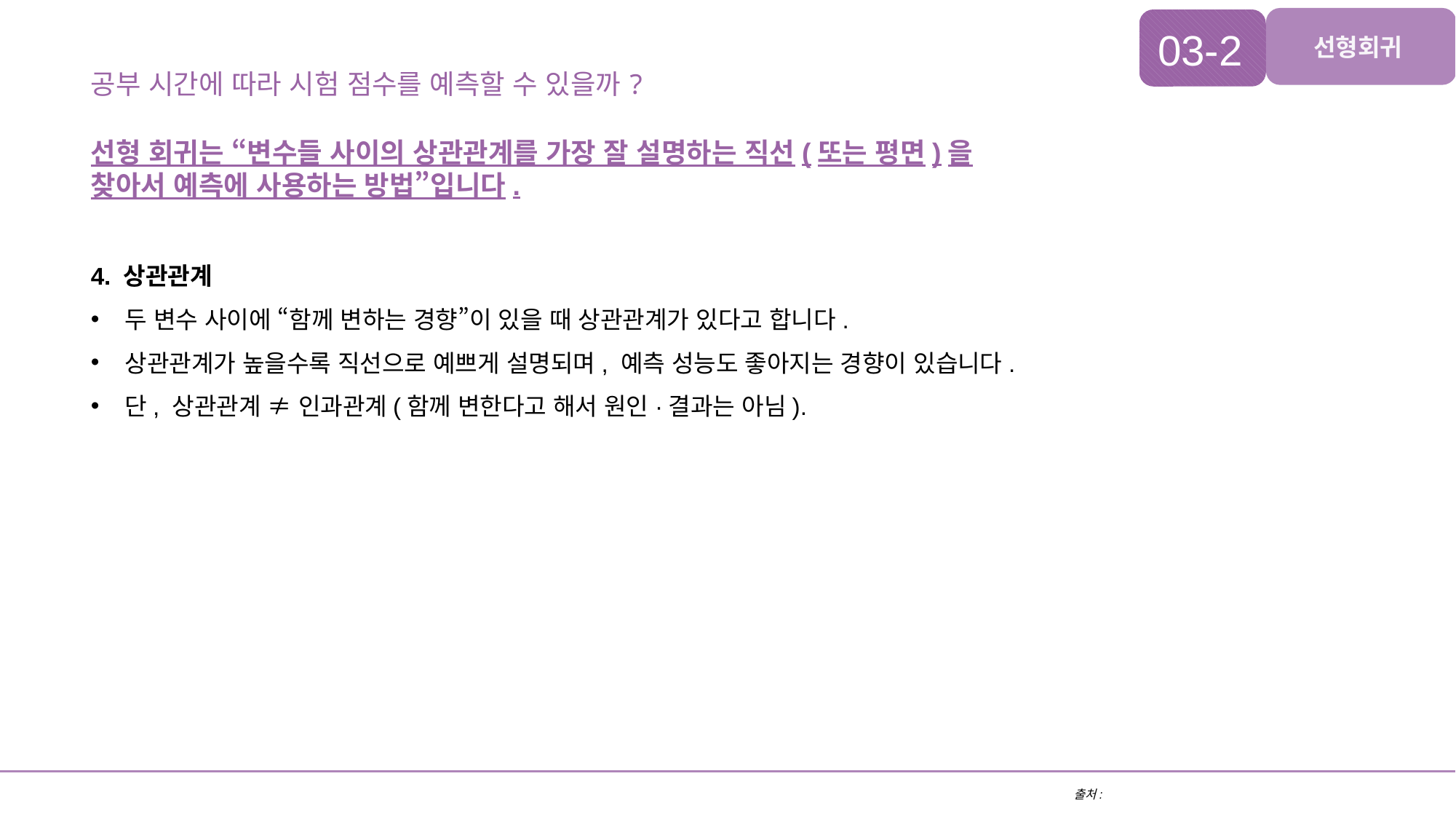

03-2
선형회귀
공부 시간에 따라 시험 점수를 예측할 수 있을까?
선형 회귀는 “변수들 사이의 상관관계를 가장 잘 설명하는 직선(또는 평면)을 찾아서 예측에 사용하는 방법”입니다.
4. 상관관계
두 변수 사이에 “함께 변하는 경향”이 있을 때 상관관계가 있다고 합니다.
상관관계가 높을수록 직선으로 예쁘게 설명되며, 예측 성능도 좋아지는 경향이 있습니다.
단, 상관관계 ≠ 인과관계(함께 변한다고 해서 원인·결과는 아님).

출처: